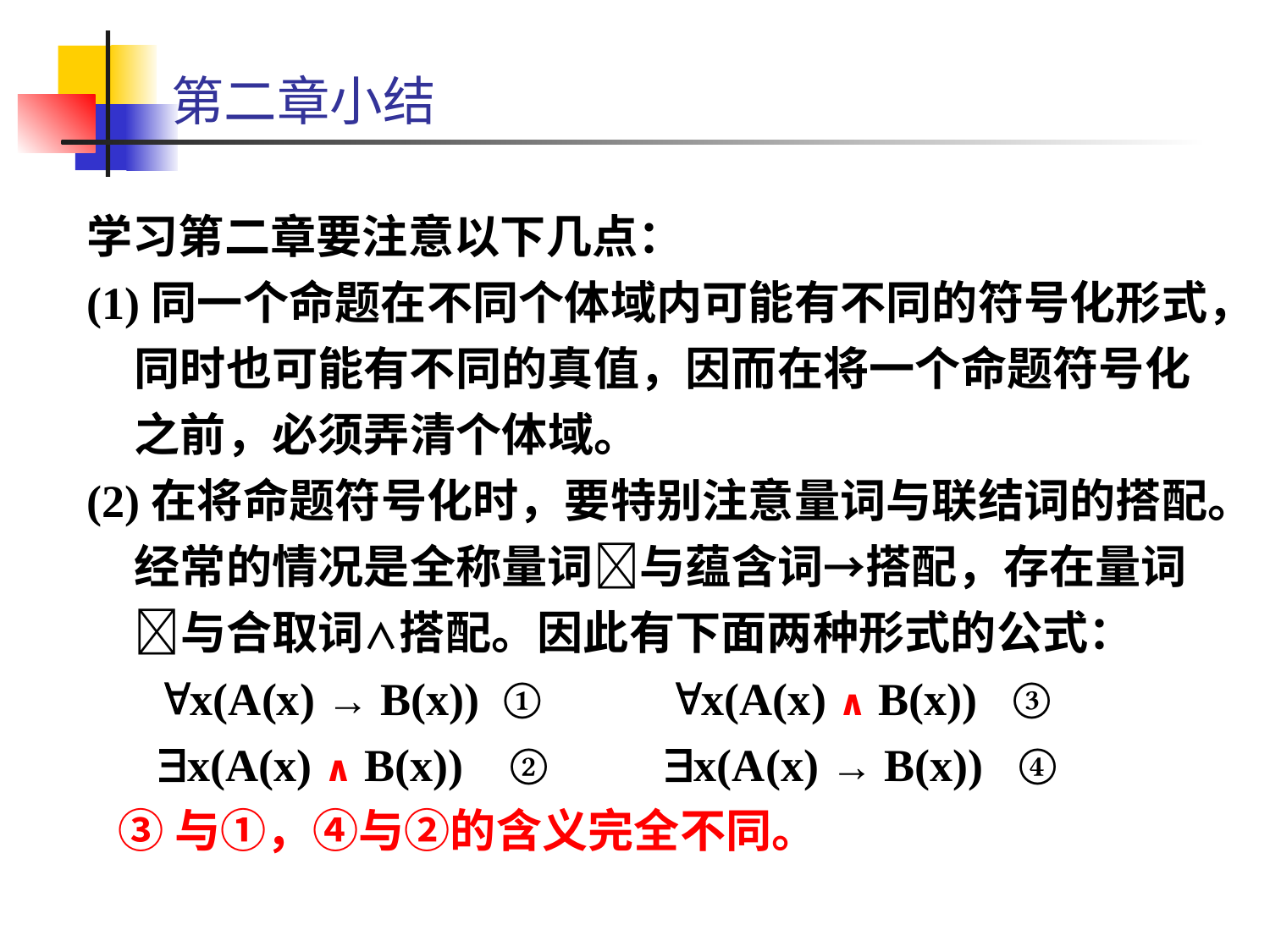

# 第二章小结
学习第二章要注意以下几点：
(1)同一个命题在不同个体域内可能有不同的符号化形式，同时也可能有不同的真值，因而在将一个命题符号化之前，必须弄清个体域。
(2)在将命题符号化时，要特别注意量词与联结词的搭配。经常的情况是全称量词∀与蕴含词→搭配，存在量词∃与合取词∧搭配。因此有下面两种形式的公式：
	  ∀x(A(x) → B(x))  ①           ∀x(A(x) ∧ B(x))   ③
	  ∃x(A(x) ∧ B(x))    ②          ∃x(A(x) → B(x))   ④
   ③与①，④与②的含义完全不同。
105